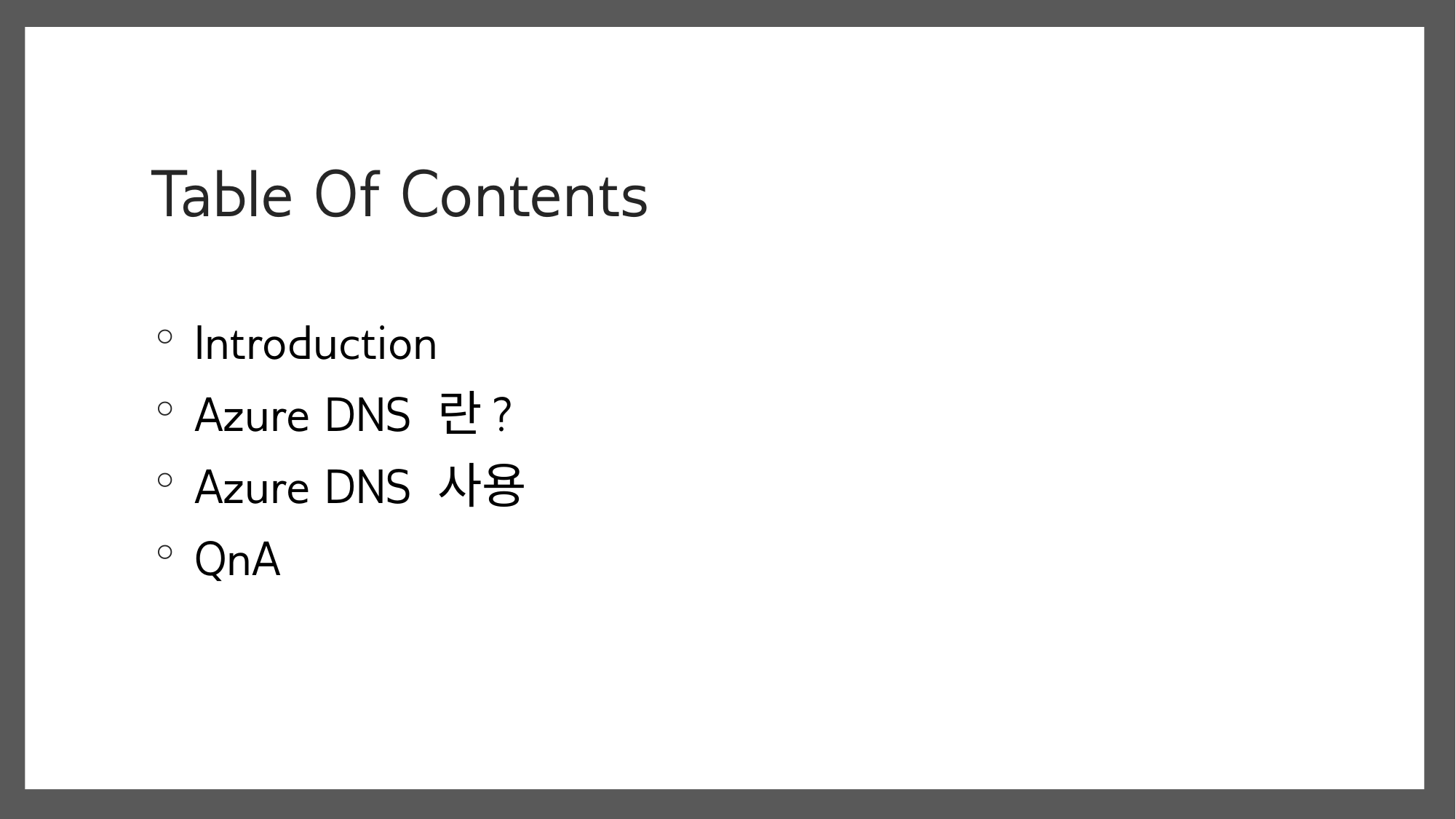

# Table Of Contents
 Introduction
 Azure DNS 란?
 Azure DNS 사용
 QnA